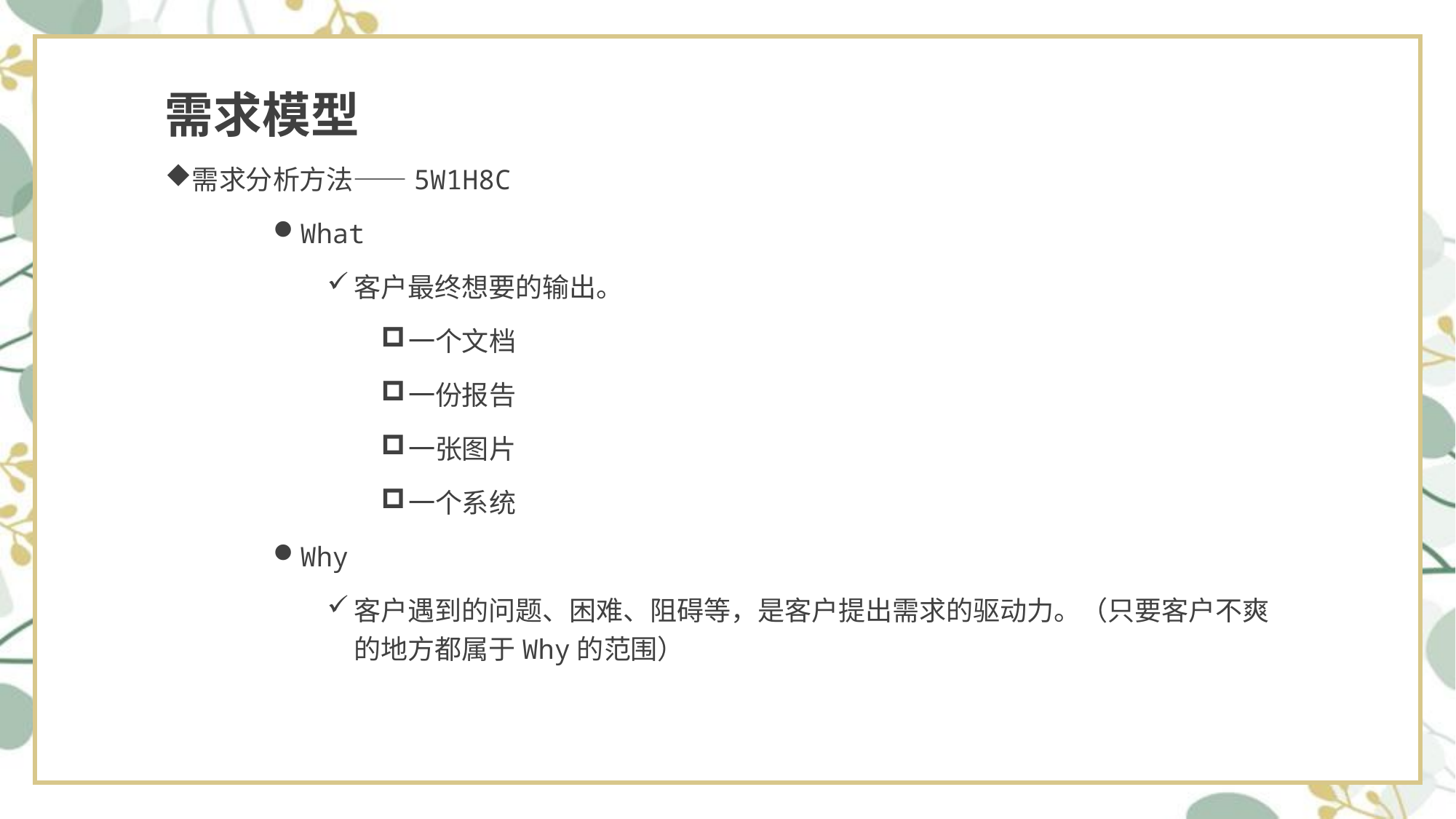

# 需求模型
需求分析方法——5W1H8C
What
客户最终想要的输出。
一个文档
一份报告
一张图片
一个系统
Why
客户遇到的问题、困难、阻碍等，是客户提出需求的驱动力。（只要客户不爽的地方都属于Why的范围）